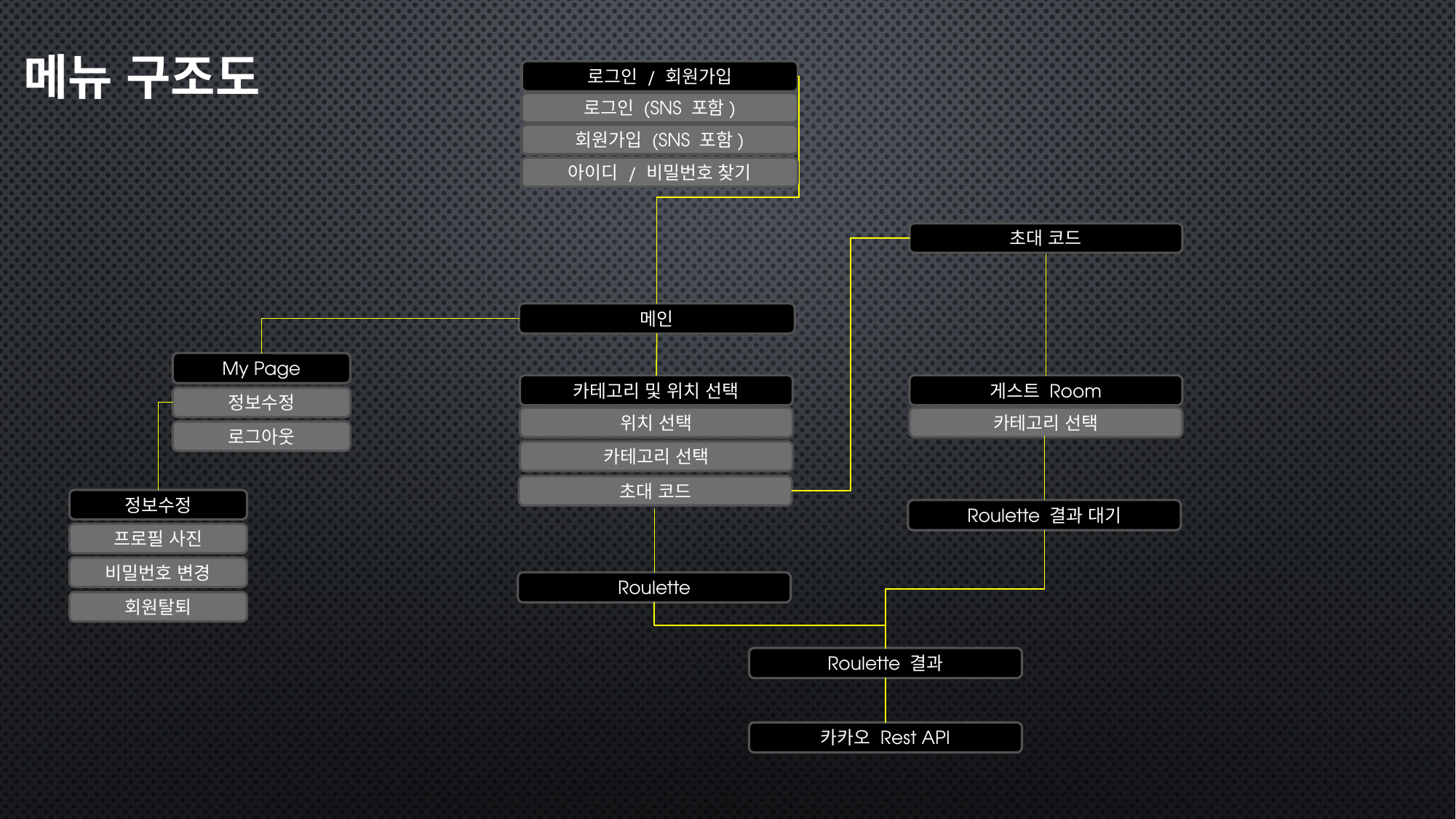

# 메뉴 구조도
로그인 / 회원가입
로그인 (SNS 포함)
회원가입 (SNS 포함)
아이디 / 비밀번호 찾기
초대 코드
메인
My Page
카테고리 및 위치 선택
게스트 Room
정보수정
위치 선택
카테고리 선택
로그아웃
카테고리 선택
초대 코드
정보수정
Roulette 결과 대기
프로필 사진
비밀번호 변경
Roulette
회원탈퇴
Roulette 결과
카카오 Rest API